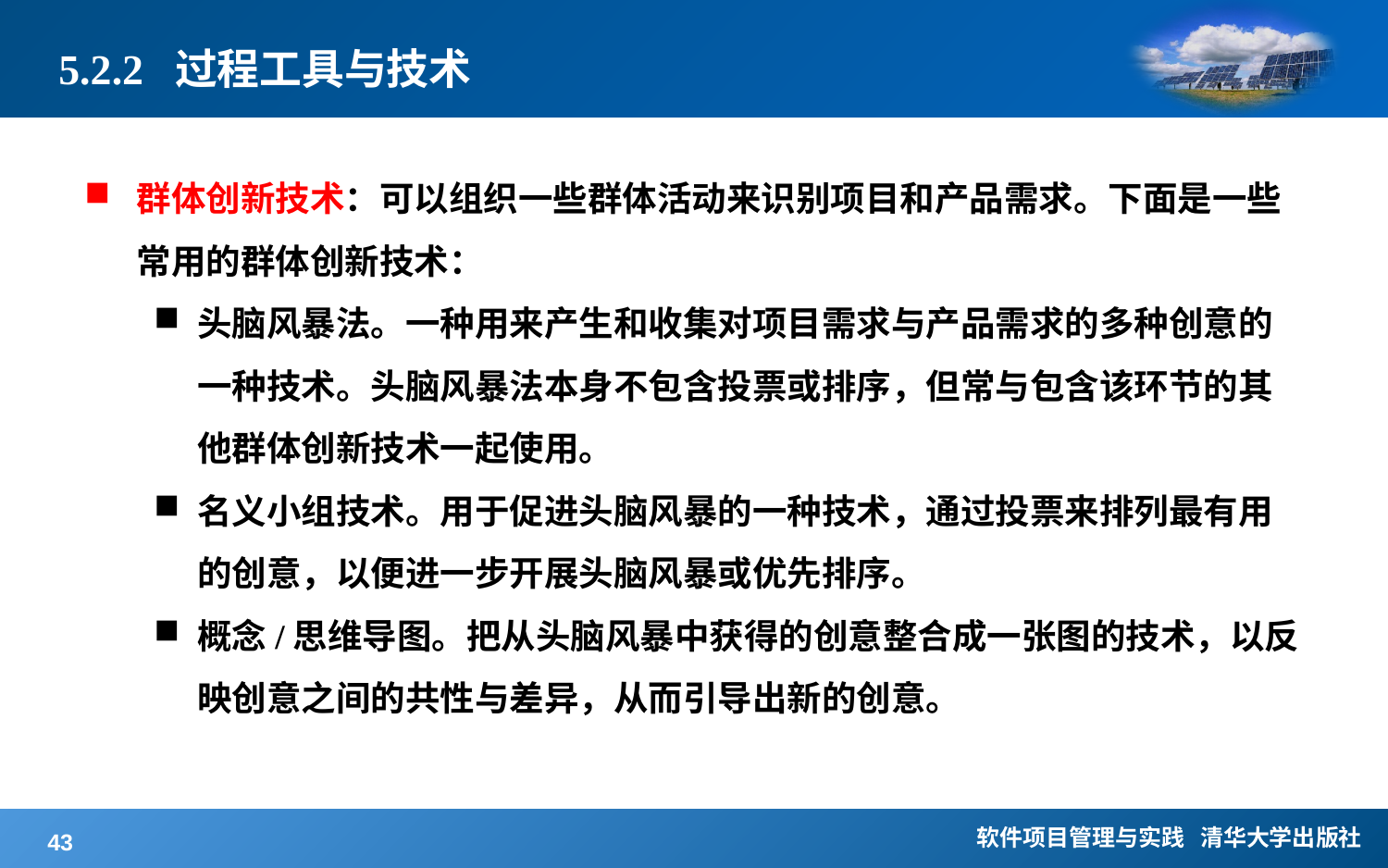

# 5.2.2  过程工具与技术
群体创新技术：可以组织一些群体活动来识别项目和产品需求。下面是一些常用的群体创新技术：
头脑风暴法。一种用来产生和收集对项目需求与产品需求的多种创意的一种技术。头脑风暴法本身不包含投票或排序，但常与包含该环节的其他群体创新技术一起使用。
名义小组技术。用于促进头脑风暴的一种技术，通过投票来排列最有用的创意，以便进一步开展头脑风暴或优先排序。
概念/思维导图。把从头脑风暴中获得的创意整合成一张图的技术，以反映创意之间的共性与差异，从而引导出新的创意。